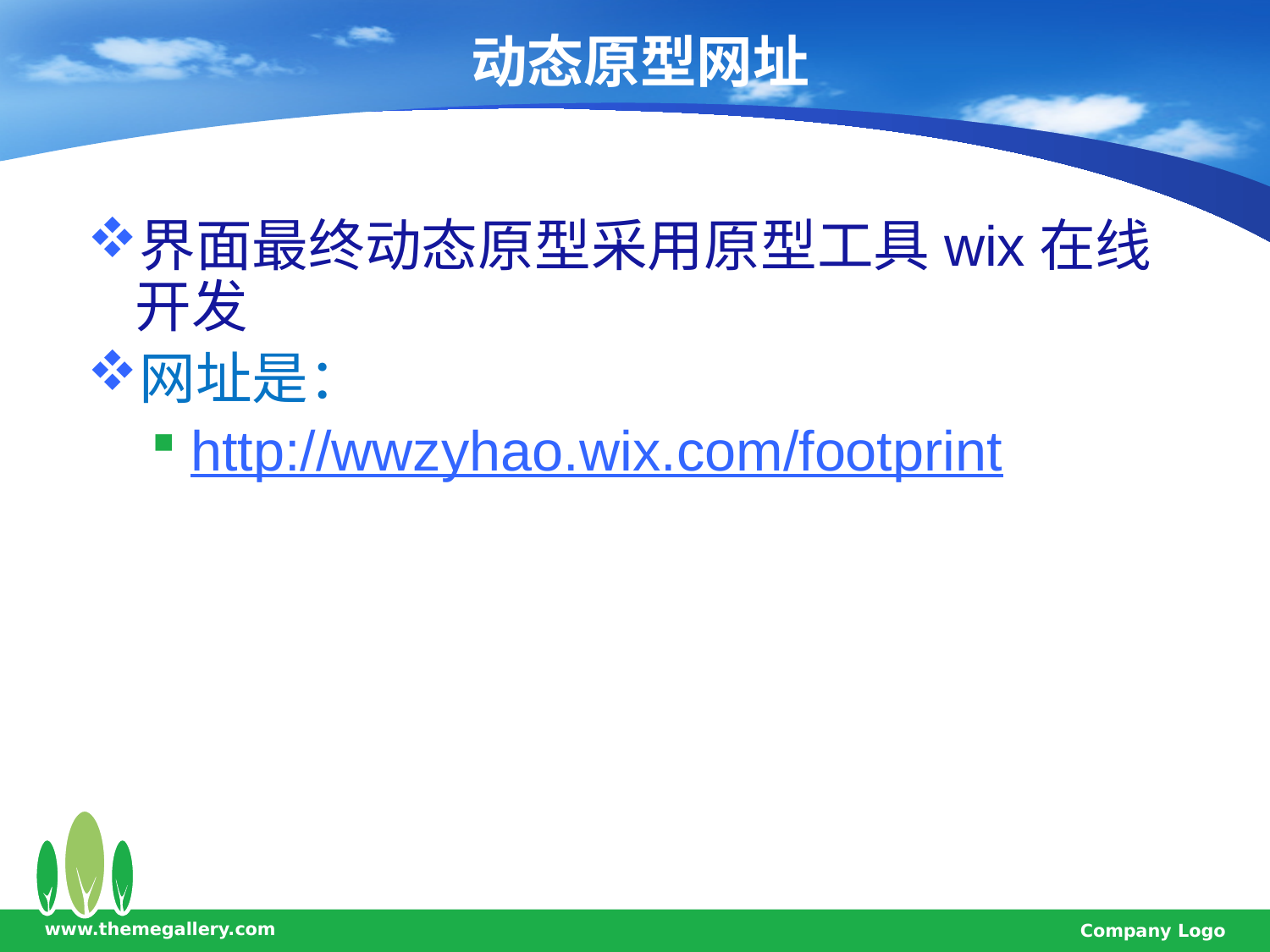

# 动态原型网址
界面最终动态原型采用原型工具wix在线开发
网址是：
http://wwzyhao.wix.com/footprint
www.themegallery.com
Company Logo